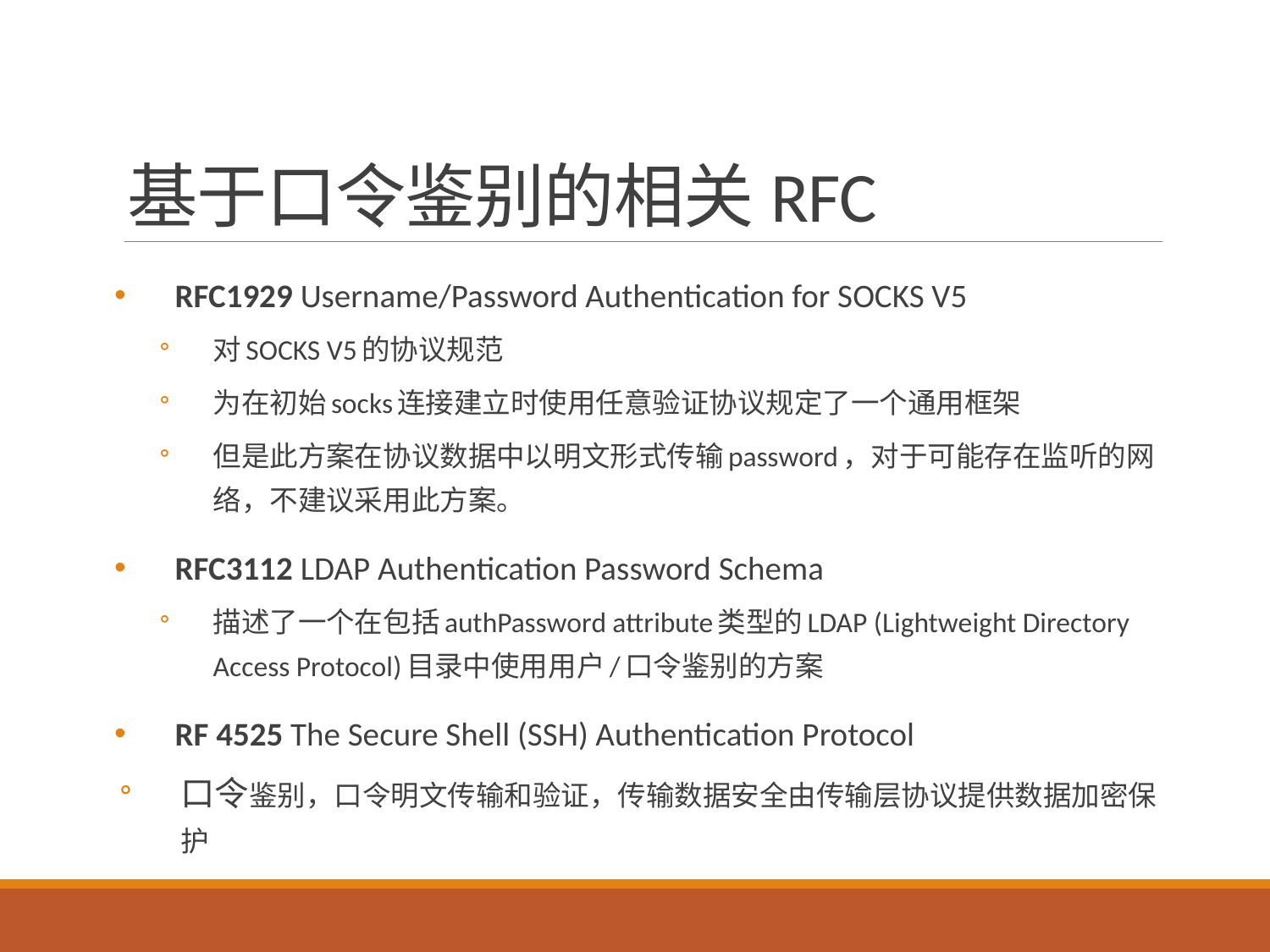

# 基于口令鉴别的相关RFC
RFC1929 Username/Password Authentication for SOCKS V5
对SOCKS V5的协议规范
为在初始socks连接建立时使用任意验证协议规定了一个通用框架
但是此方案在协议数据中以明文形式传输password，对于可能存在监听的网络，不建议采用此方案。
RFC3112 LDAP Authentication Password Schema
描述了一个在包括authPassword attribute类型的LDAP (Lightweight Directory Access Protocol)目录中使用用户/口令鉴别的方案
RF 4525 The Secure Shell (SSH) Authentication Protocol
口令鉴别，口令明文传输和验证，传输数据安全由传输层协议提供数据加密保护

58